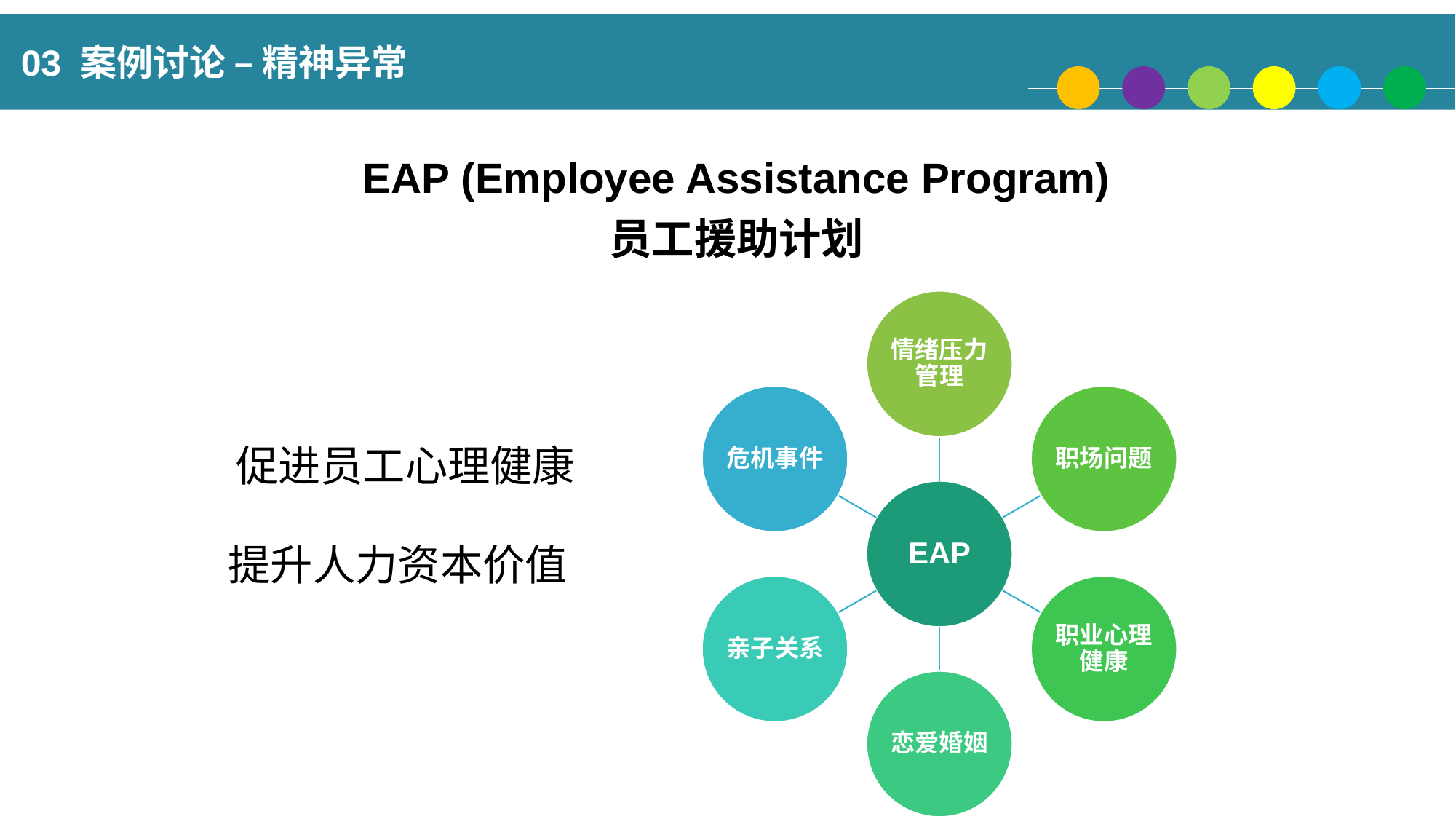

03 案例讨论 – 精神异常

EAP (Employee Assistance Program)
员工援助计划
EAP

情绪压力管理

职场问题

职业心理健康

恋爱婚姻

亲子关系

危机事件
促进员工心理健康
提升人力资本价值